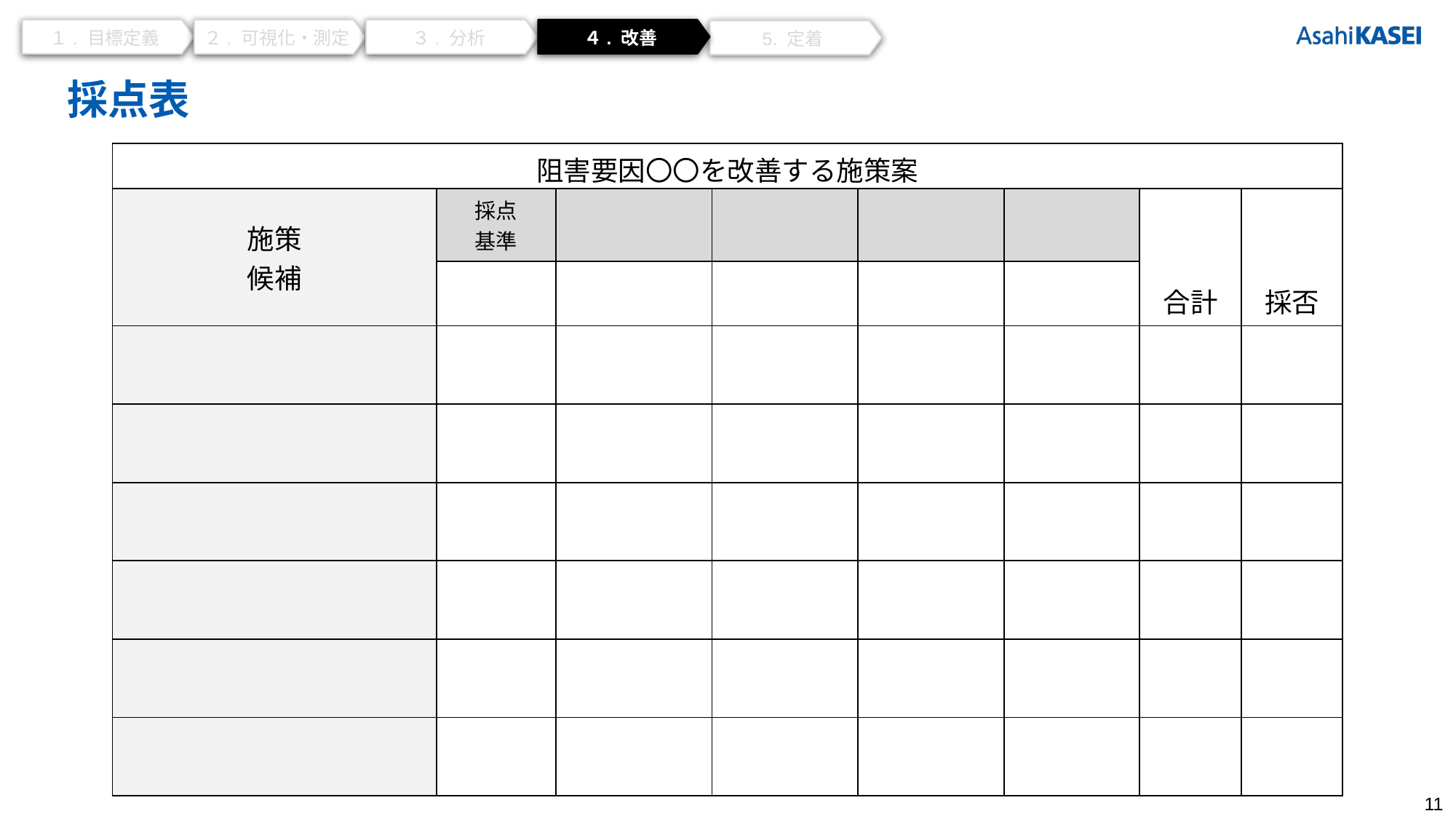

１. 目標定義
２. 可視化・測定
３. 分析
４. 改善
5. 定着
# 採点表

| 阻害要因〇〇を改善する施策案 |  |  |  |  |  |  |  |
| --- | --- | --- | --- | --- | --- | --- | --- |
| 施策 候補 | 採点 基準 |  |  |  |  | 合計 | 採否 |
|  |  |  |  |  |  |  |  |
|  |  |  |  |  |  |  |  |
|  |  |  |  |  |  |  |  |
|  |  |  |  |  |  |  |  |
|  |  |  |  |  |  |  |  |
|  |  |  |  |  |  |  |  |
|  |  |  |  |  |  |  |  |
11